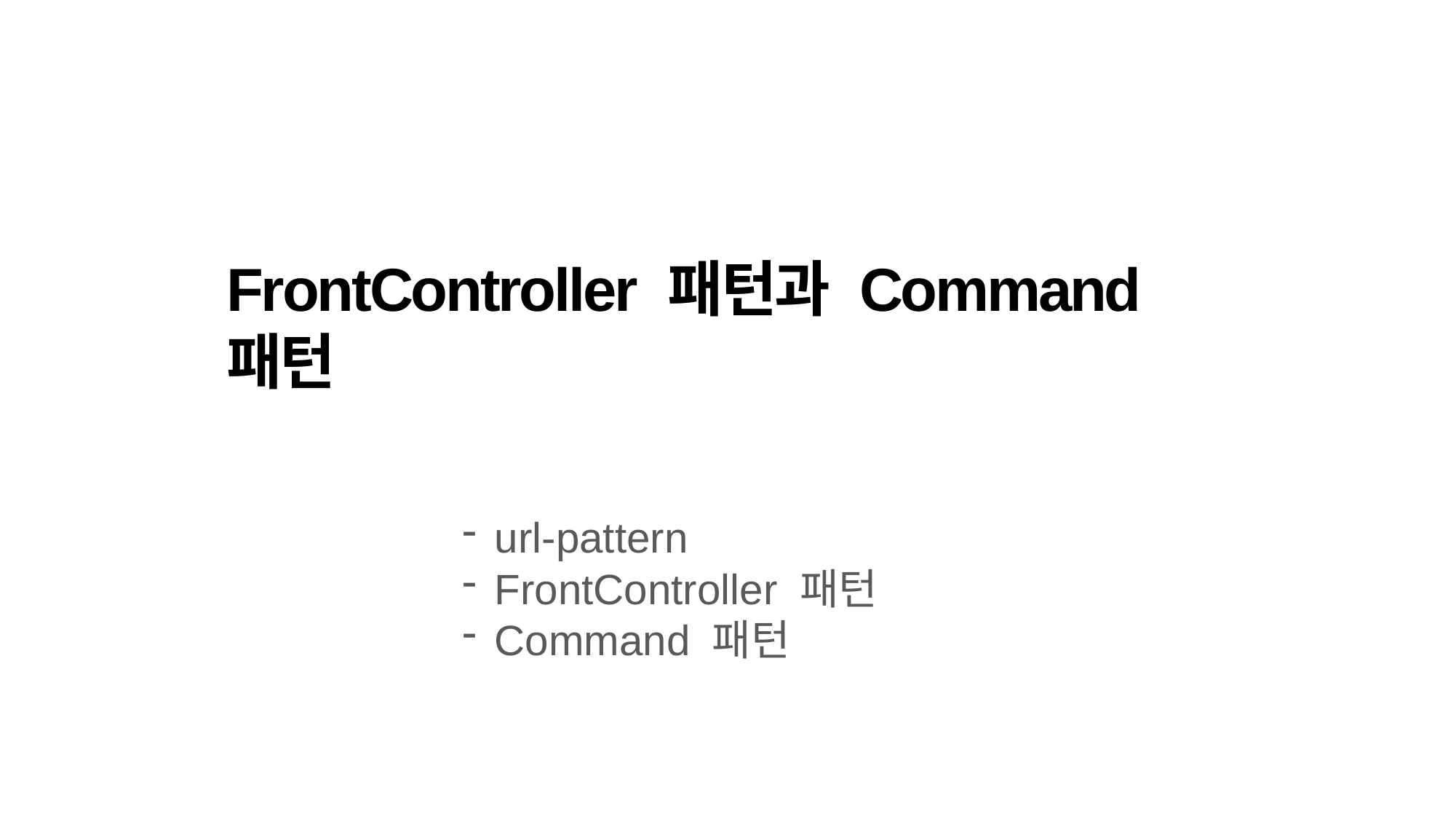

FrontController 패턴과 Command 패턴
 url-pattern
 FrontController 패턴
 Command 패턴